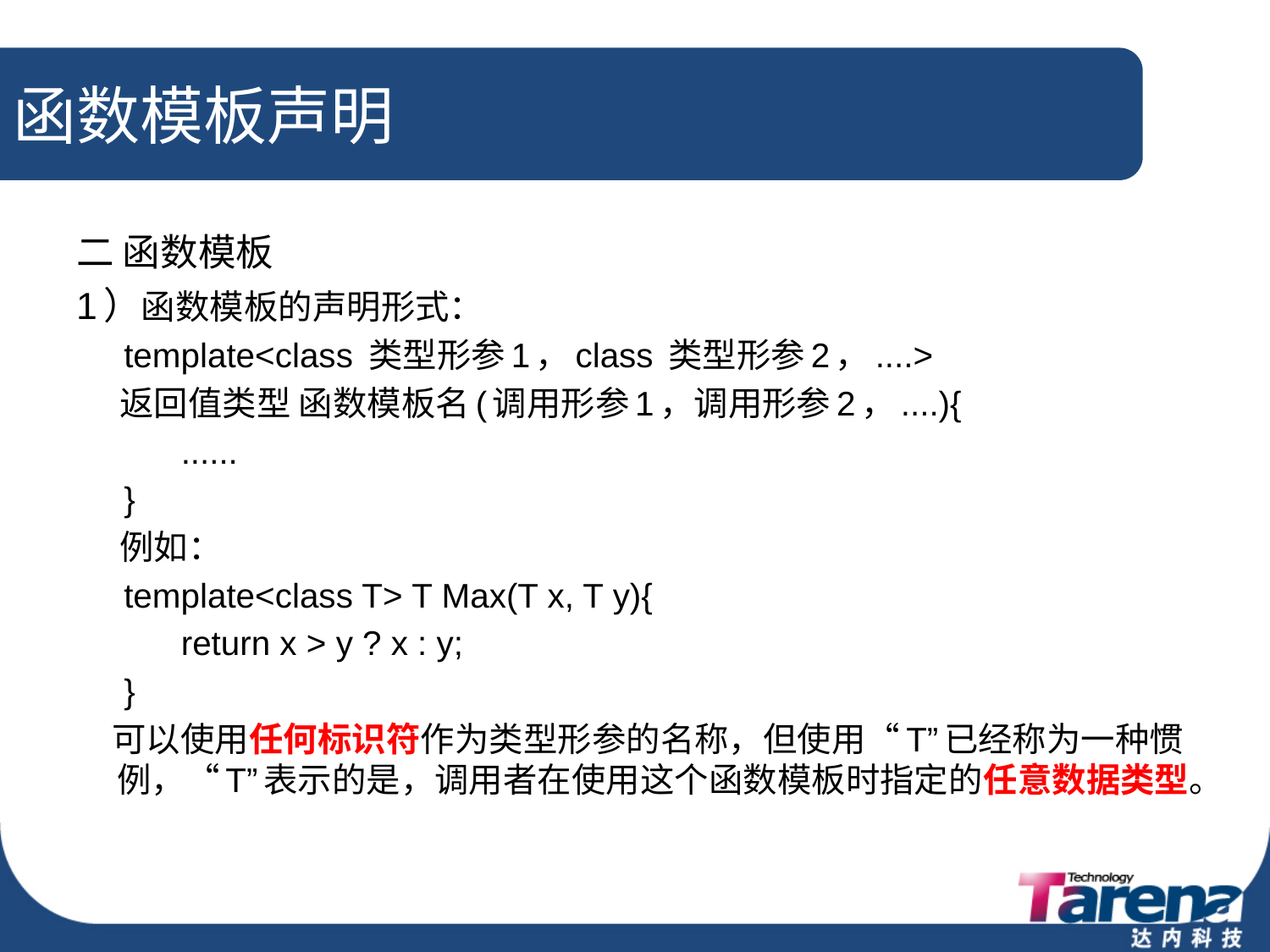

# 函数模板声明
二 函数模板
1）函数模板的声明形式：
     template<class 类型形参1，class 类型形参2，....>
     返回值类型 函数模板名(调用形参1，调用形参2，....){
           ......
     }
     例如：
     template<class T> T Max(T x, T y){
           return x > y ? x : y;
     }
    可以使用任何标识符作为类型形参的名称，但使用“T”已经称为一种惯例，“T”表示的是，调用者在使用这个函数模板时指定的任意数据类型。